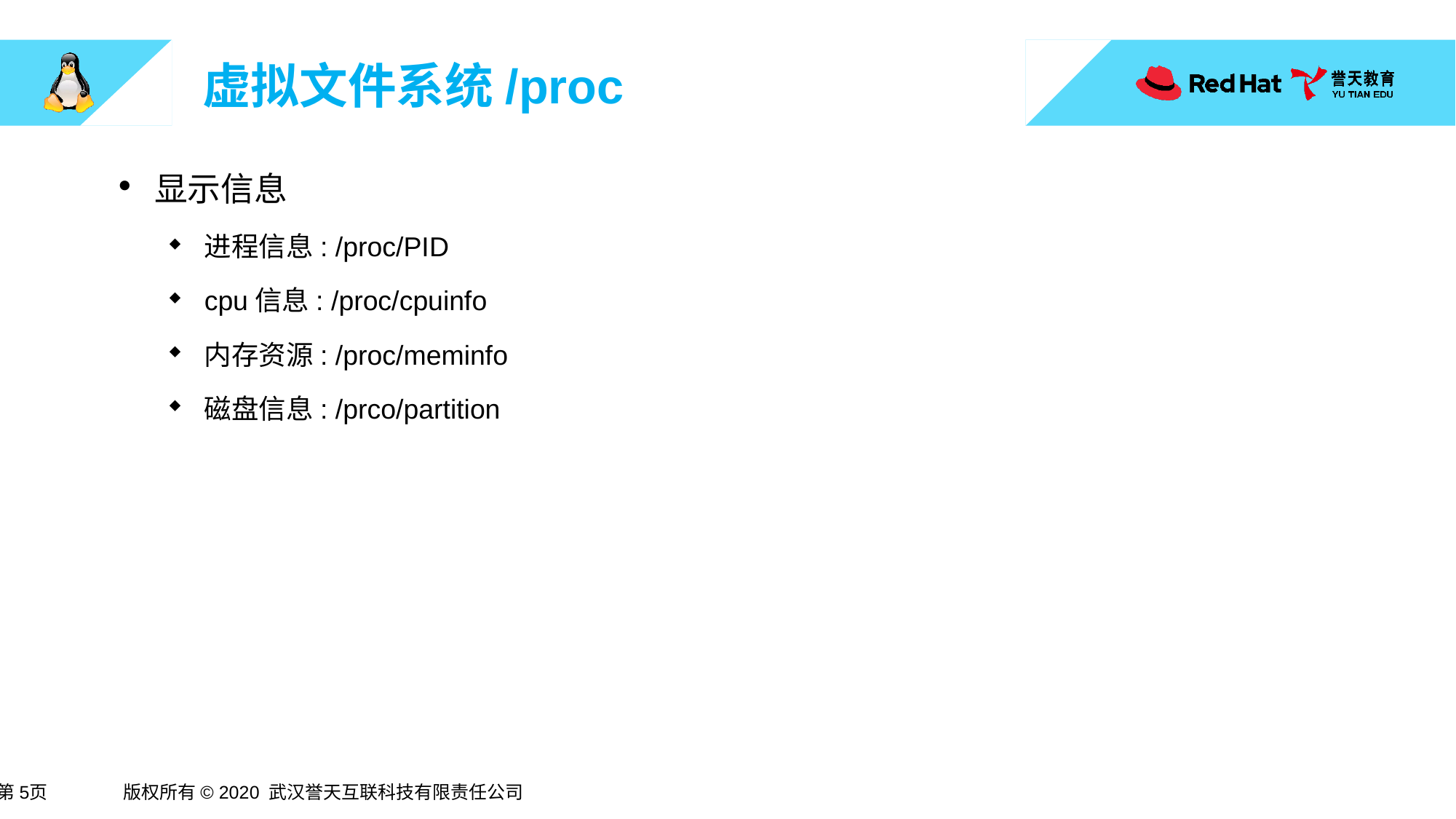

# 虚拟文件系统/proc
显示信息
进程信息: /proc/PID
cpu信息: /proc/cpuinfo
内存资源: /proc/meminfo
磁盘信息: /prco/partition